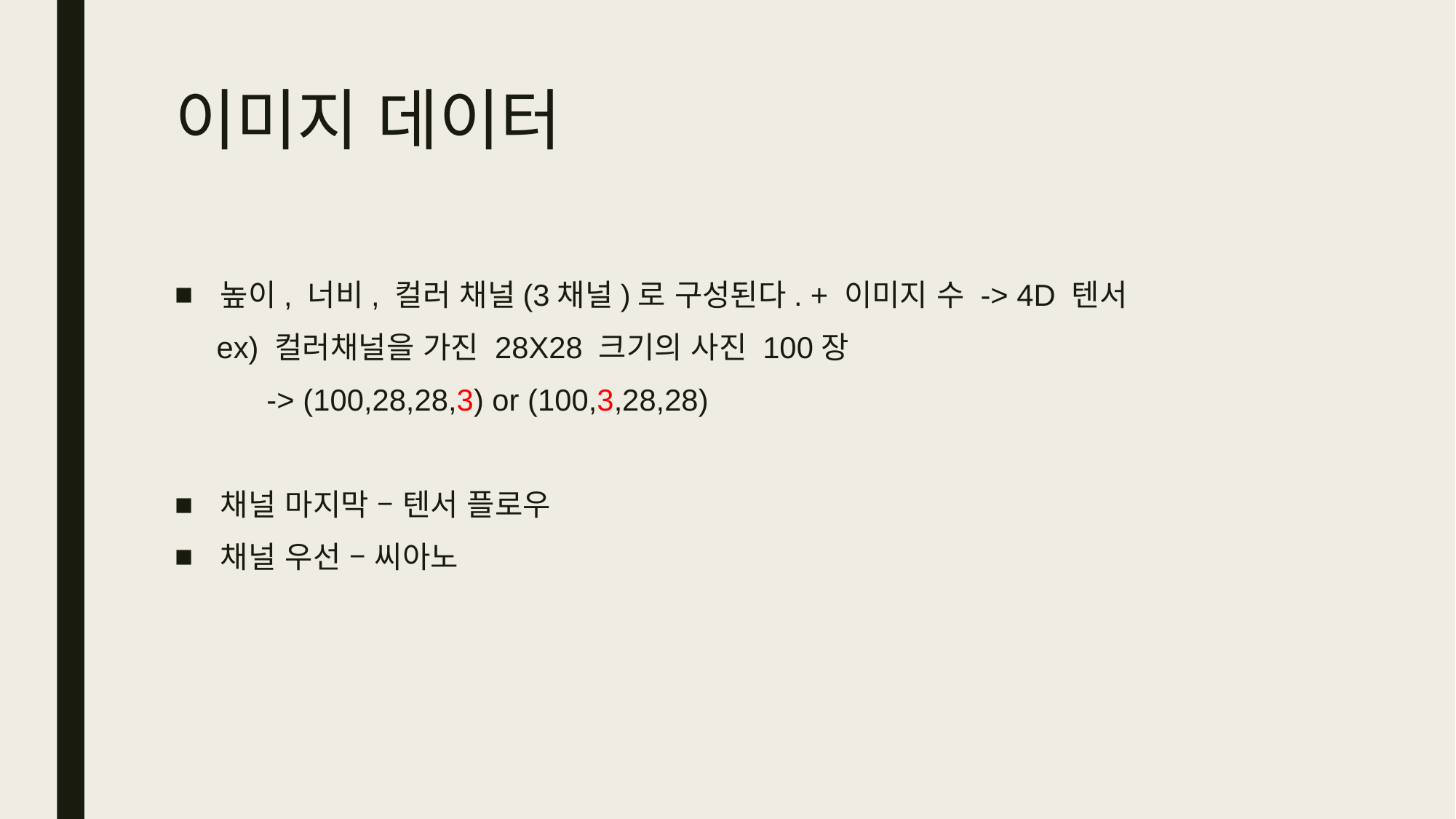

# 이미지 데이터
높이, 너비, 컬러 채널(3채널)로 구성된다. + 이미지 수 -> 4D 텐서
     ex) 컬러채널을 가진 28X28 크기의 사진 100장
           -> (100,28,28,3) or (100,3,28,28)

채널 마지막 – 텐서 플로우
채널 우선 – 씨아노